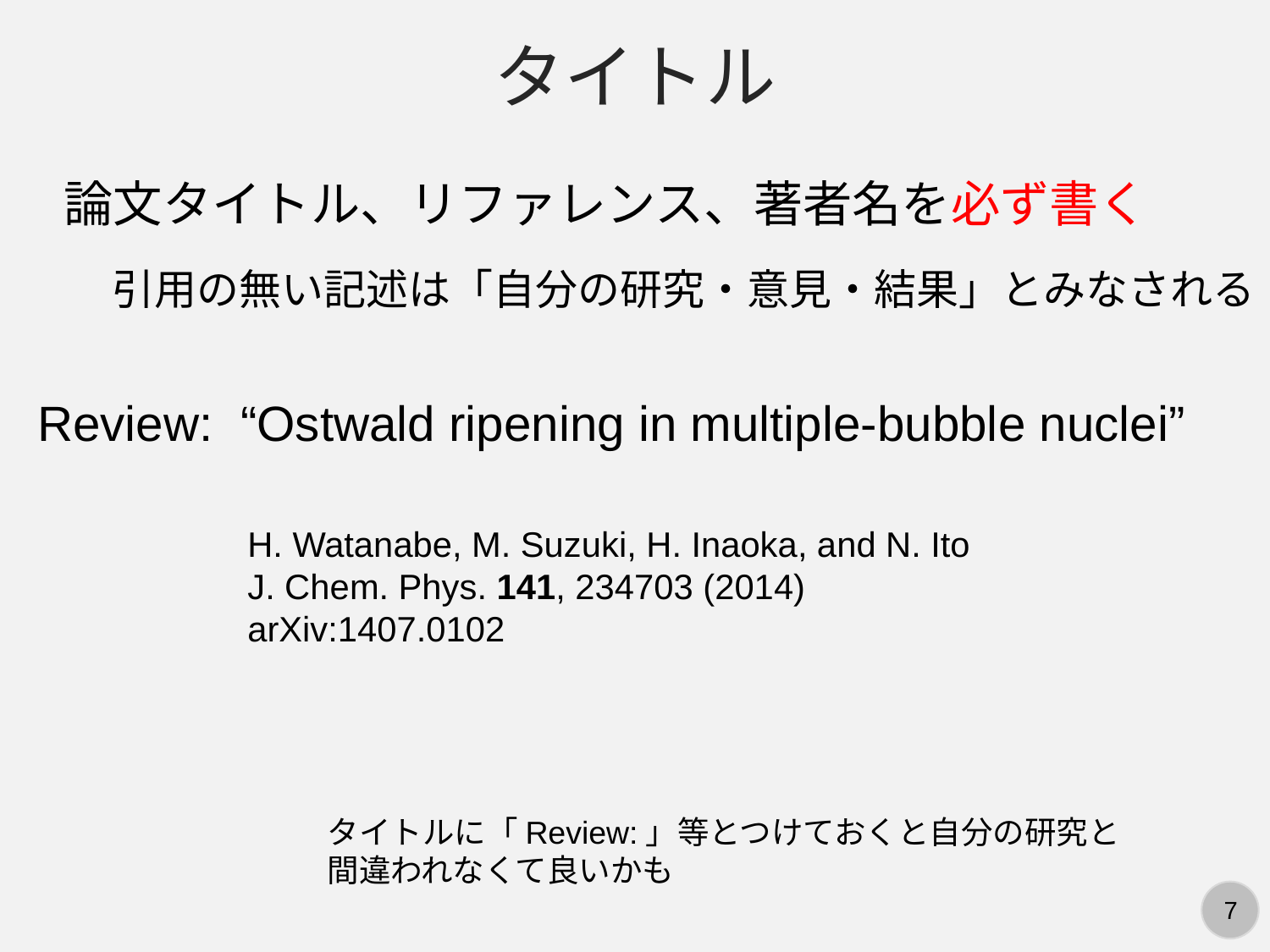

タイトル
論文タイトル、リファレンス、著者名を必ず書く
引用の無い記述は「自分の研究・意見・結果」とみなされる
Review:  “Ostwald ripening in multiple-bubble nuclei”
H. Watanabe, M. Suzuki, H. Inaoka, and N. Ito
J. Chem. Phys. 141, 234703 (2014)
arXiv:1407.0102
タイトルに「Review:」等とつけておくと自分の研究と
間違われなくて良いかも